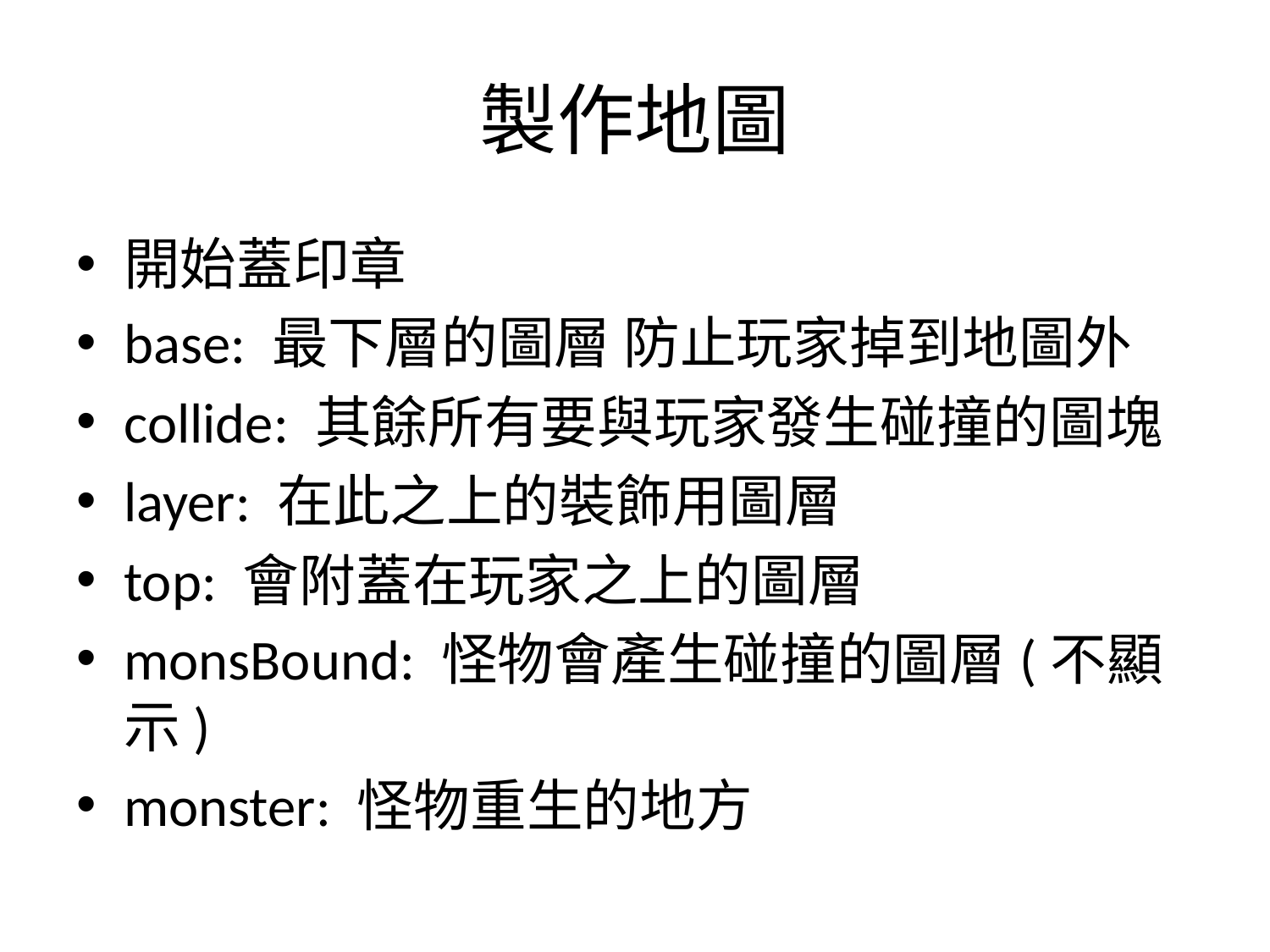

# 製作地圖
開始蓋印章
base: 最下層的圖層 防止玩家掉到地圖外
collide: 其餘所有要與玩家發生碰撞的圖塊
layer: 在此之上的裝飾用圖層
top: 會附蓋在玩家之上的圖層
monsBound: 怪物會產生碰撞的圖層(不顯示)
monster: 怪物重生的地方